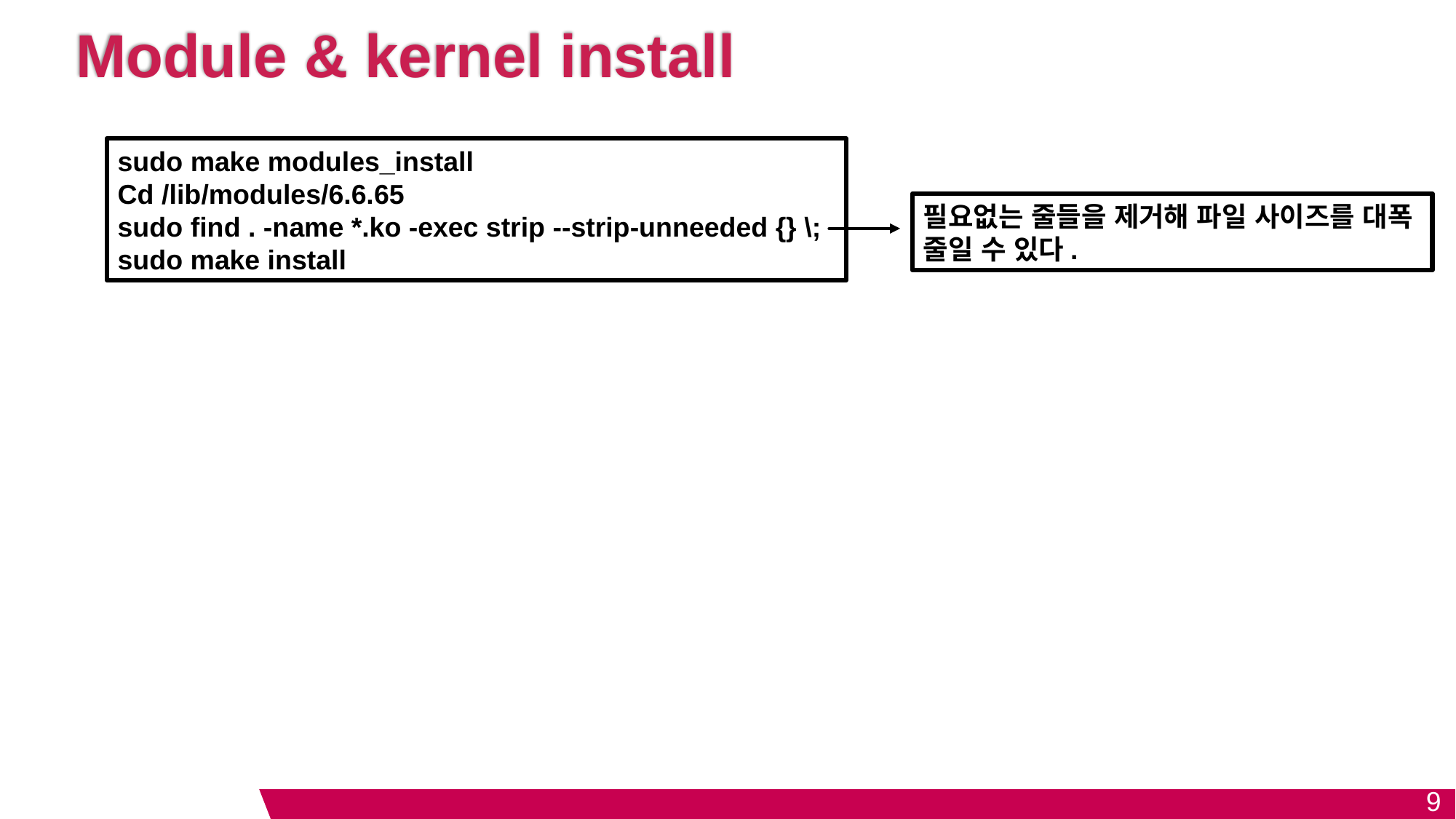

# Module & kernel install
sudo make modules_install
Cd /lib/modules/6.6.65
sudo find . -name *.ko -exec strip --strip-unneeded {} \;
sudo make install
필요없는 줄들을 제거해 파일 사이즈를 대폭 줄일 수 있다.
9